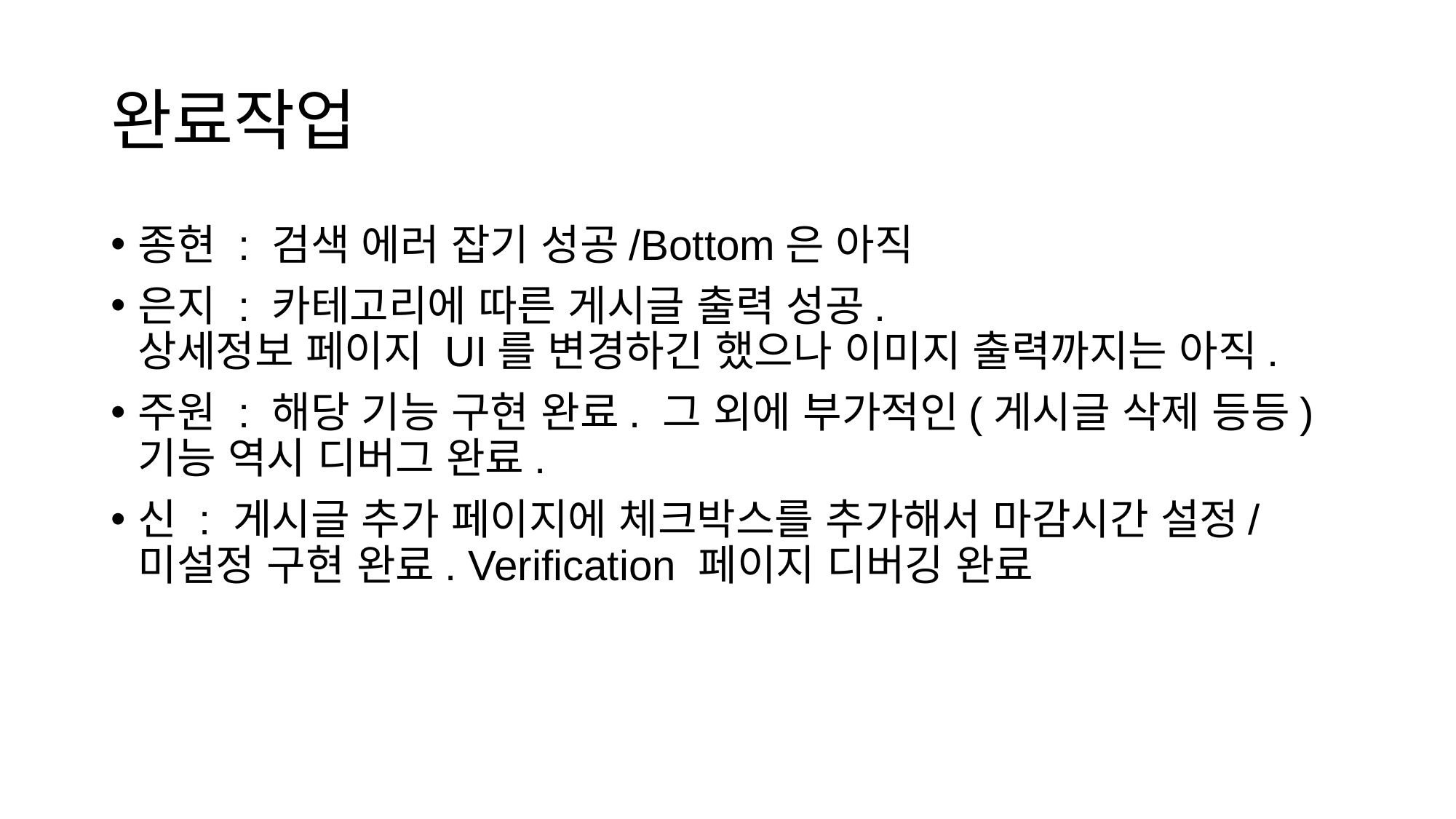

# 완료작업
종현 : 검색 에러 잡기 성공/Bottom은 아직
은지 : 카테고리에 따른 게시글 출력 성공.
상세정보 페이지 UI를 변경하긴 했으나 이미지 출력까지는 아직.
주원 : 해당 기능 구현 완료. 그 외에 부가적인(게시글 삭제 등등)기능 역시 디버그 완료.
신 : 게시글 추가 페이지에 체크박스를 추가해서 마감시간 설정/미설정 구현 완료. Verification 페이지 디버깅 완료